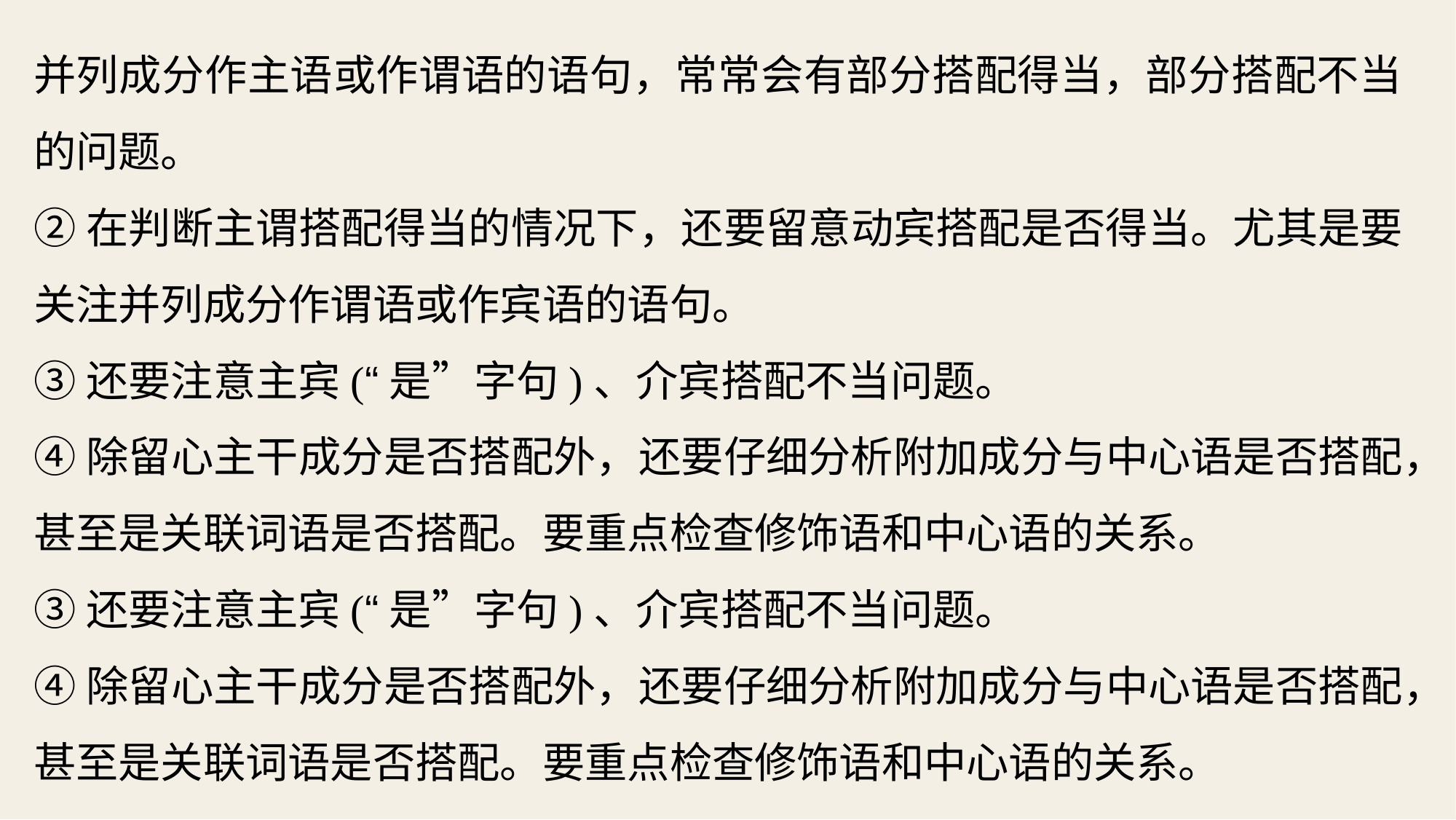

并列成分作主语或作谓语的语句，常常会有部分搭配得当，部分搭配不当的问题。
②在判断主谓搭配得当的情况下，还要留意动宾搭配是否得当。尤其是要关注并列成分作谓语或作宾语的语句。
③还要注意主宾(“是”字句)、介宾搭配不当问题。
④除留心主干成分是否搭配外，还要仔细分析附加成分与中心语是否搭配，甚至是关联词语是否搭配。要重点检查修饰语和中心语的关系。
③还要注意主宾(“是”字句)、介宾搭配不当问题。
④除留心主干成分是否搭配外，还要仔细分析附加成分与中心语是否搭配，甚至是关联词语是否搭配。要重点检查修饰语和中心语的关系。